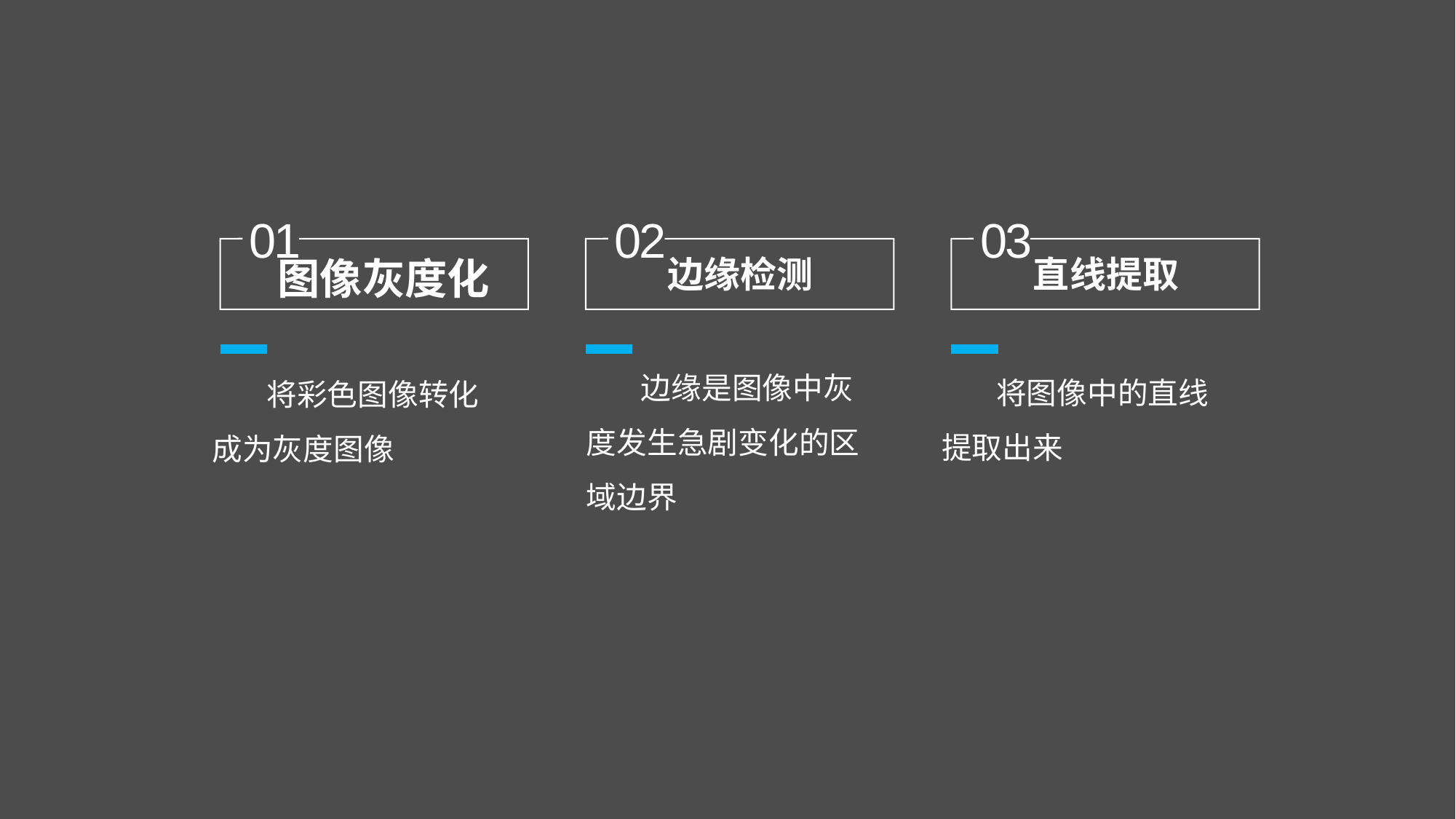

01

02

边缘检测
03

直线提取
图像灰度化
边缘是图像中灰度发生急剧变化的区域边界
将图像中的直线提取出来
将彩色图像转化成为灰度图像